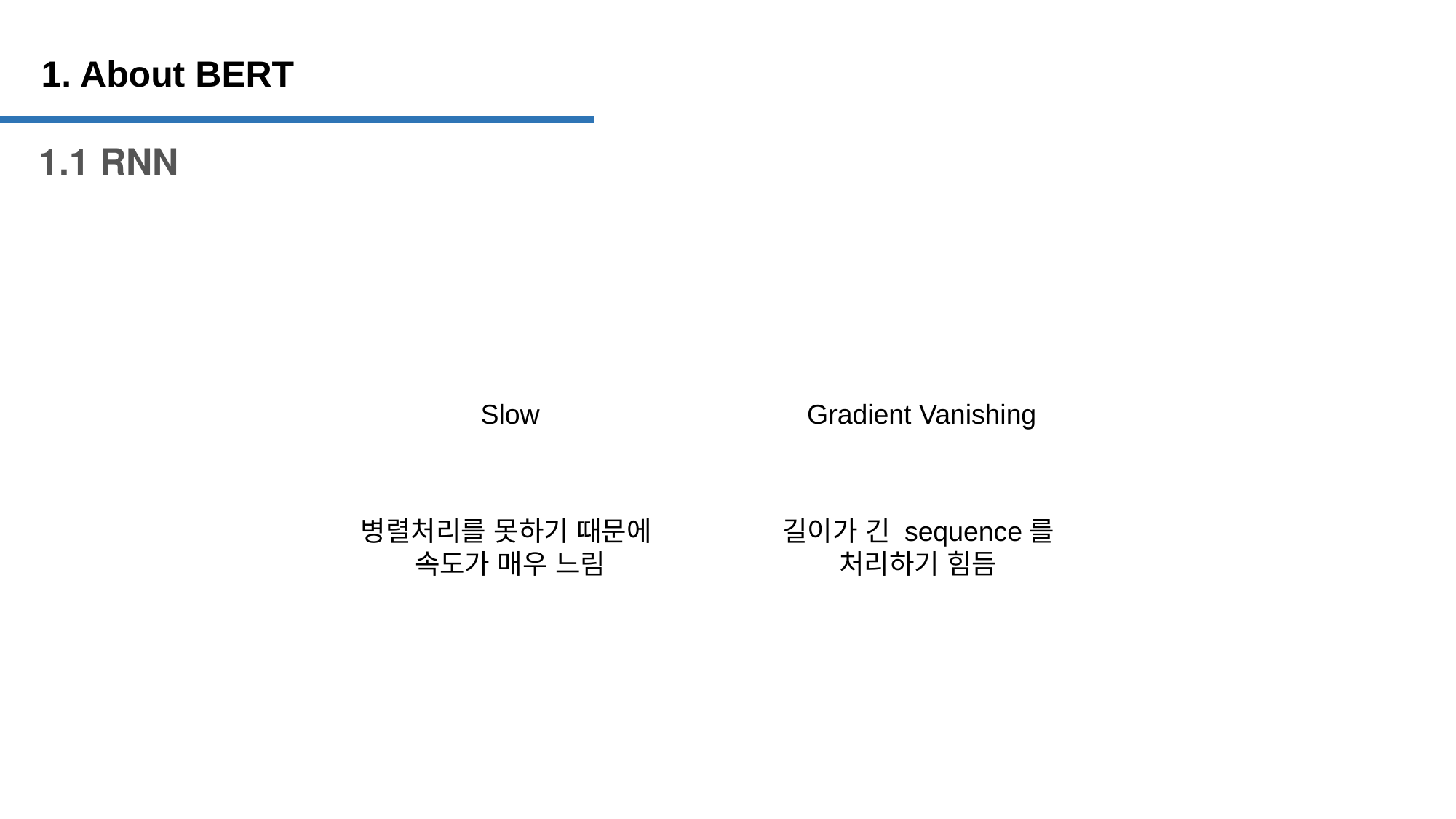

1. About BERT
1.1 RNN
Slow

Gradient Vanishing
길이가 긴 sequence를
처리하기 힘듬
병렬처리를 못하기 때문에
속도가 매우 느림